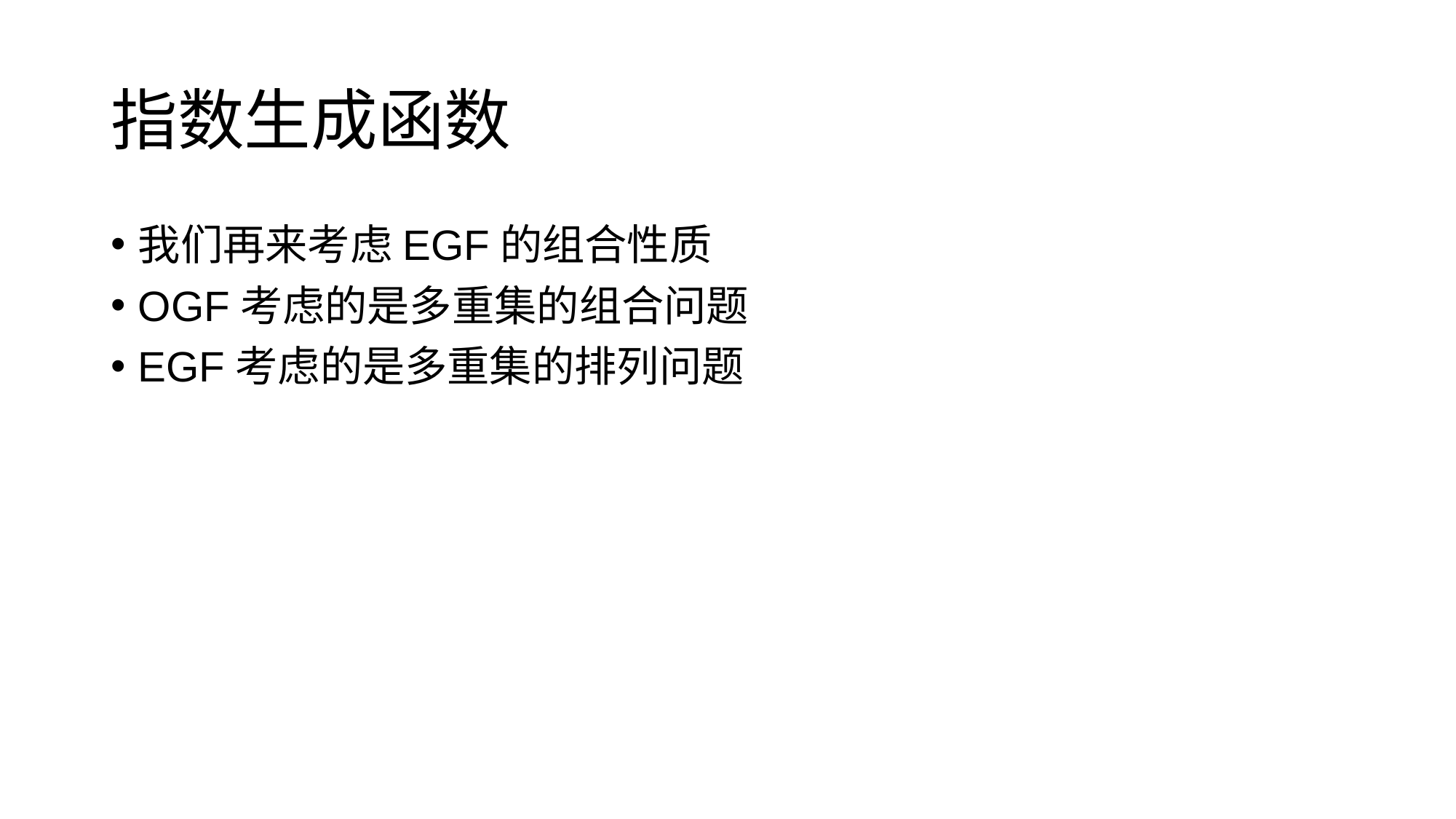

# 指数生成函数
我们再来考虑EGF的组合性质
OGF考虑的是多重集的组合问题
EGF考虑的是多重集的排列问题